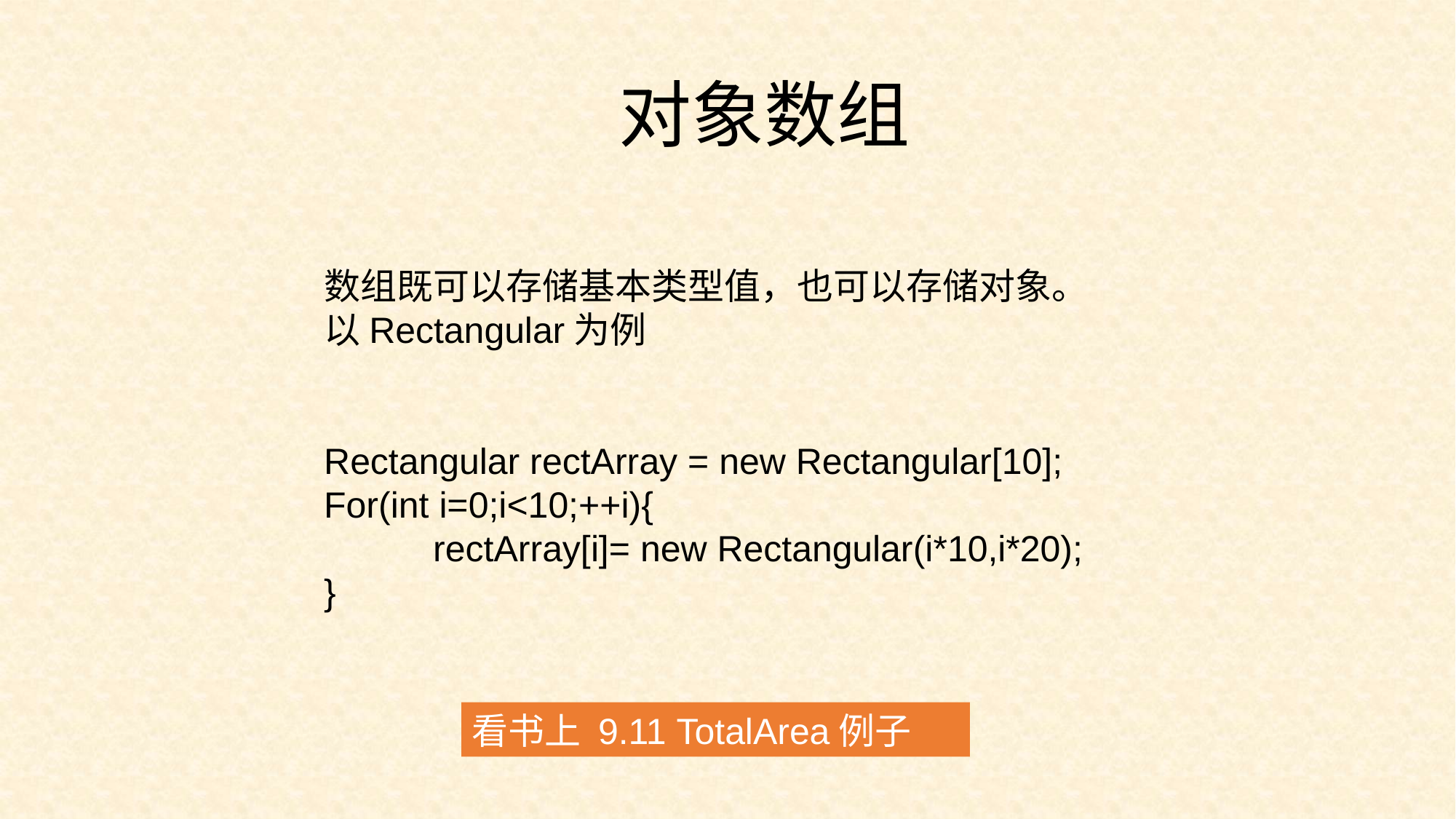

对象数组
数组既可以存储基本类型值，也可以存储对象。
以Rectangular为例

Rectangular rectArray = new Rectangular[10];
For(int i=0;i<10;++i){
	rectArray[i]= new Rectangular(i*10,i*20);
}

看书上 9.11 TotalArea例子